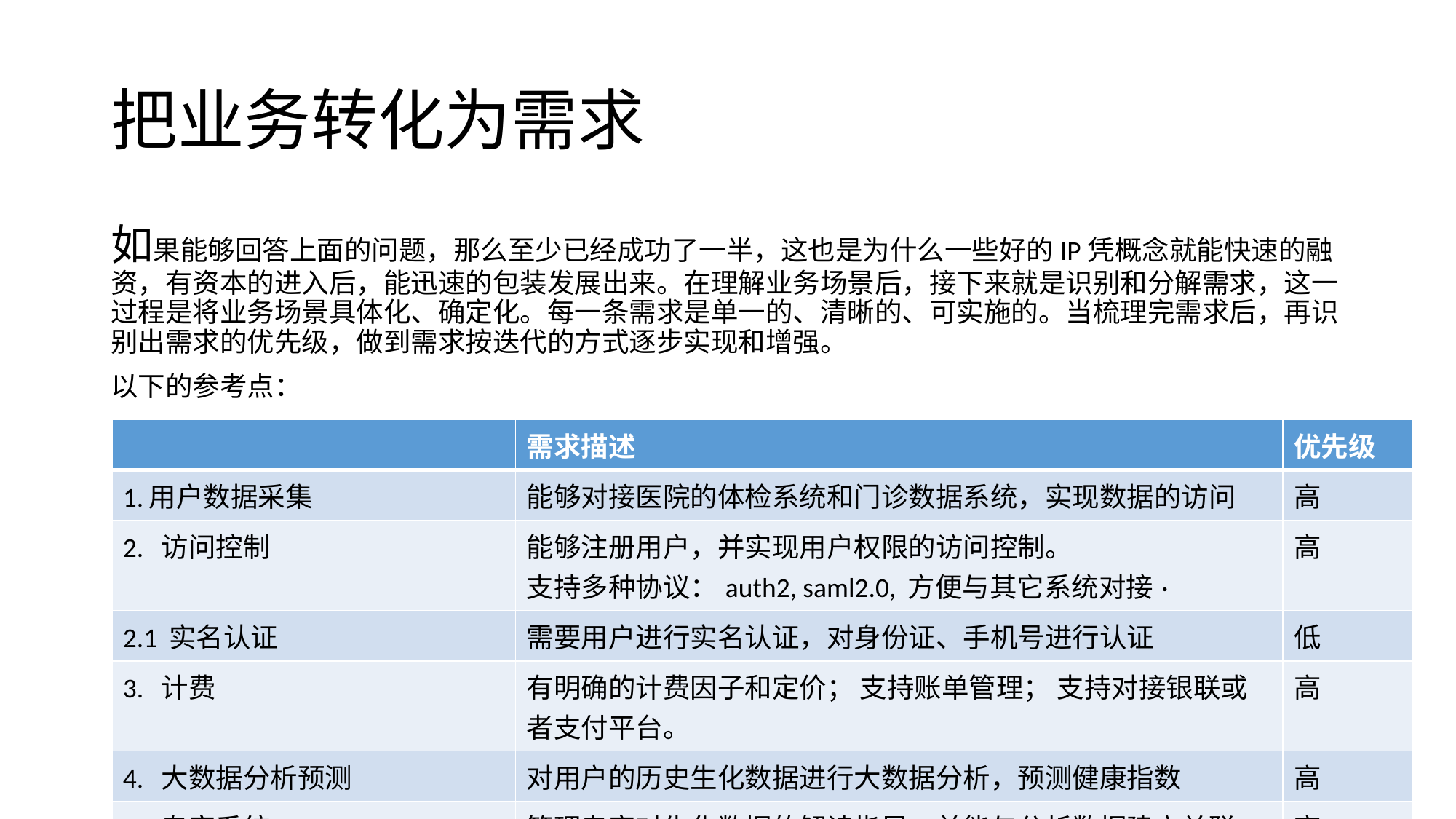

# 把业务转化为需求
如果能够回答上面的问题，那么至少已经成功了一半，这也是为什么一些好的IP凭概念就能快速的融资，有资本的进入后，能迅速的包装发展出来。在理解业务场景后，接下来就是识别和分解需求，这一过程是将业务场景具体化、确定化。每一条需求是单一的、清晰的、可实施的。当梳理完需求后，再识别出需求的优先级，做到需求按迭代的方式逐步实现和增强。
以下的参考点：

|  | 需求描述 | 优先级 |
| --- | --- | --- |
| 1.用户数据采集 | 能够对接医院的体检系统和门诊数据系统，实现数据的访问 | 高 |
| 2. 访问控制 | 能够注册用户，并实现用户权限的访问控制。 支持多种协议：auth2, saml2.0, 方便与其它系统对接· | 高 |
| 2.1 实名认证 | 需要用户进行实名认证，对身份证、手机号进行认证 | 低 |
| 3. 计费 | 有明确的计费因子和定价； 支持账单管理； 支持对接银联或者支付平台。 | 高 |
| 4. 大数据分析预测 | 对用户的历史生化数据进行大数据分析，预测健康指数 | 高 |
| 5. 专家系统 | 管理专家对生化数据的解读指导，并能与分析数据建立关联 | 高 |